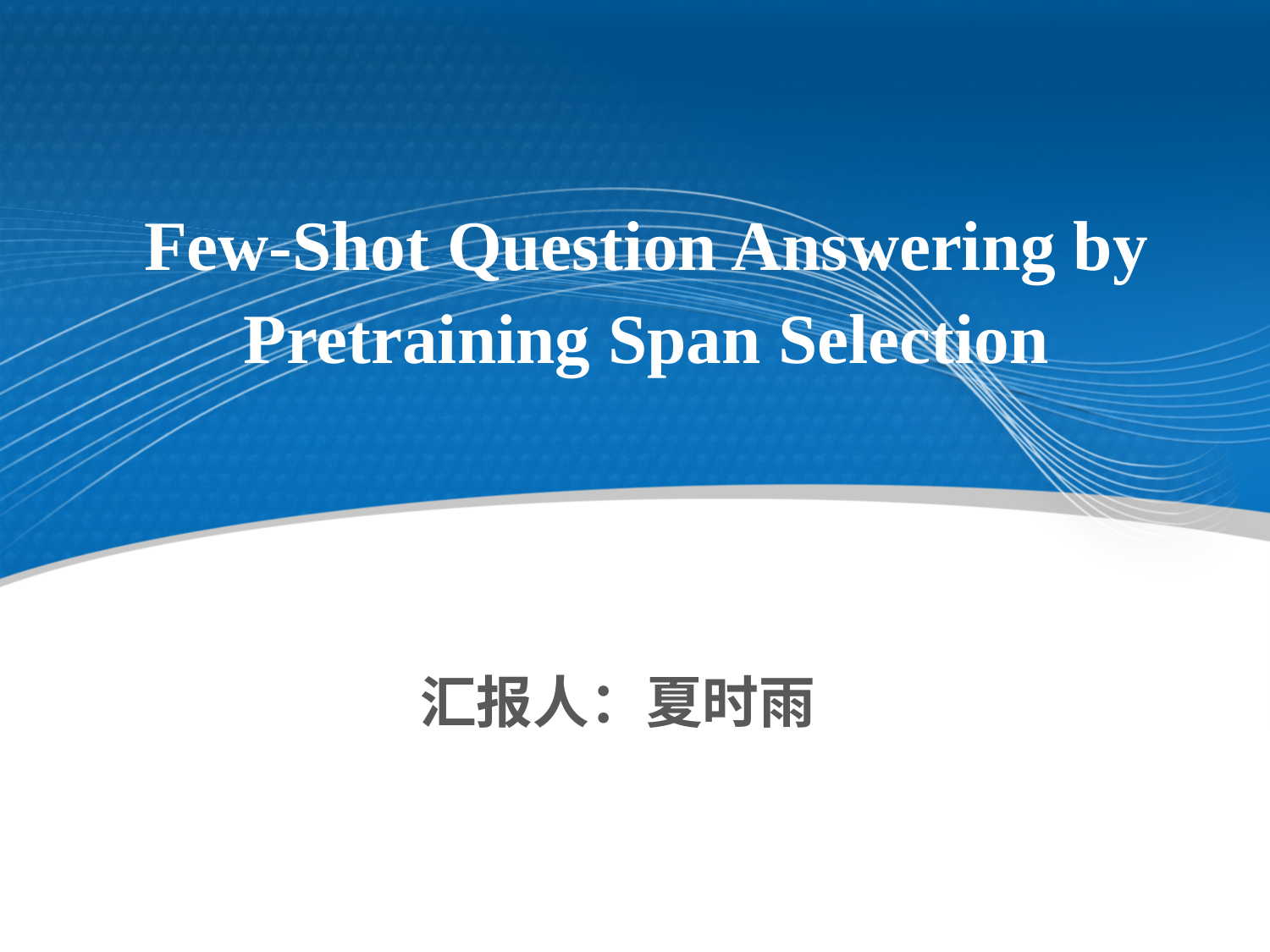

# Few-Shot Question Answering by Pretraining Span Selection
汇报人：夏时雨